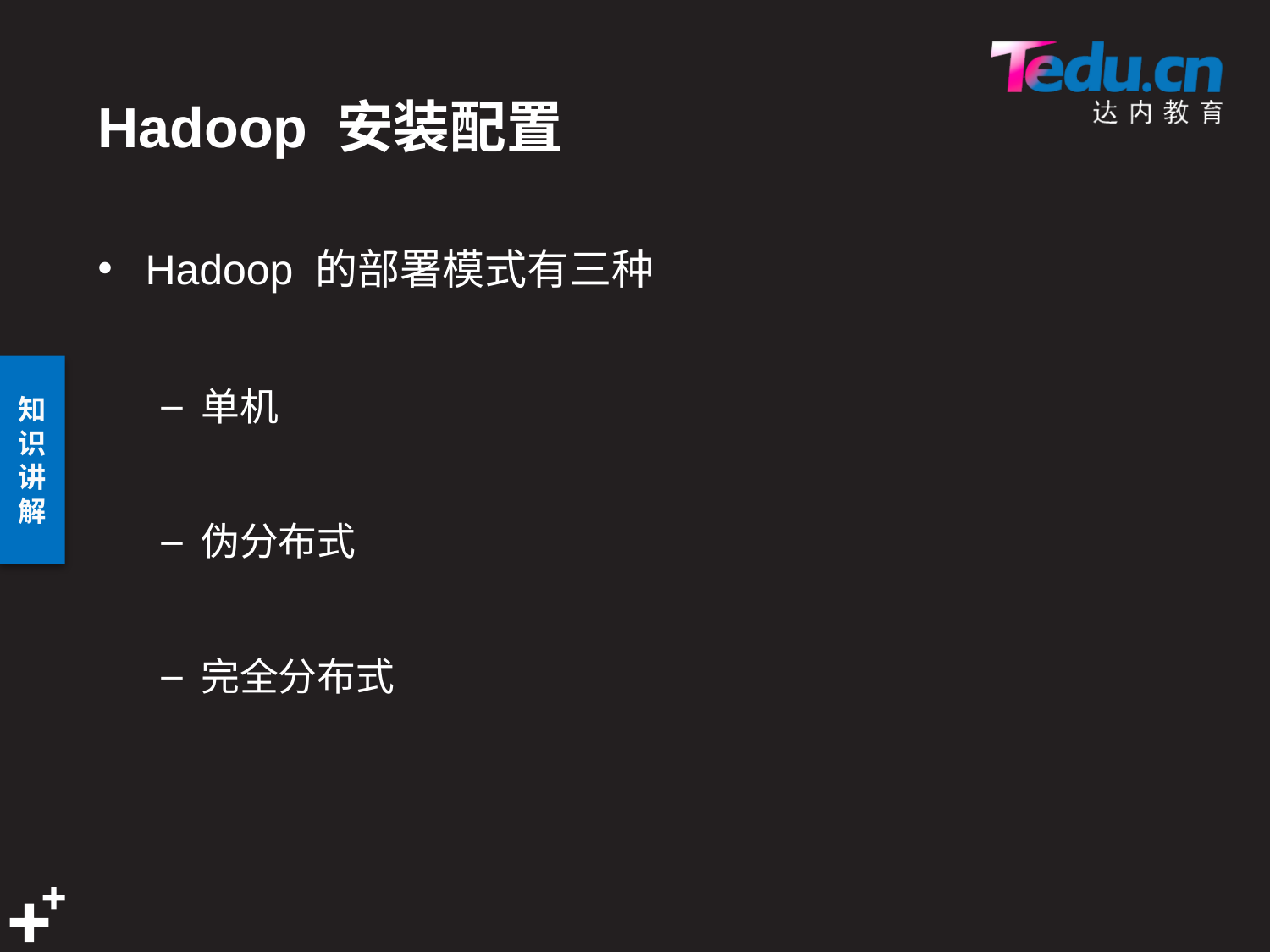

# Hadoop 安装配置
Hadoop 的部署模式有三种

单机

伪分布式

完全分布式